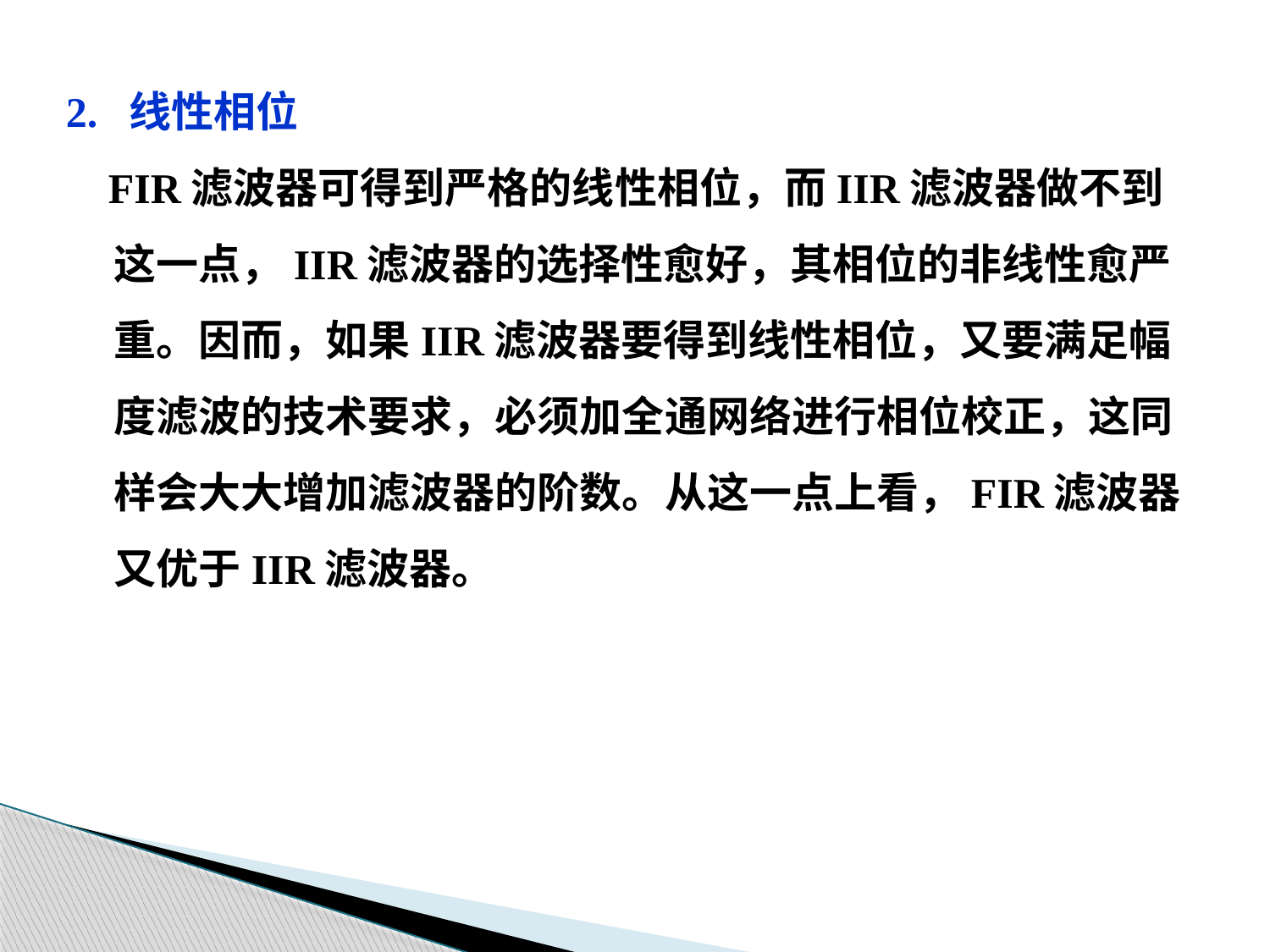

2.  线性相位
    FIR滤波器可得到严格的线性相位，而IIR滤波器做不到
    这一点，IIR滤波器的选择性愈好，其相位的非线性愈严
    重。因而，如果IIR滤波器要得到线性相位，又要满足幅
    度滤波的技术要求，必须加全通网络进行相位校正，这同
    样会大大增加滤波器的阶数。从这一点上看，FIR滤波器
    又优于IIR滤波器。